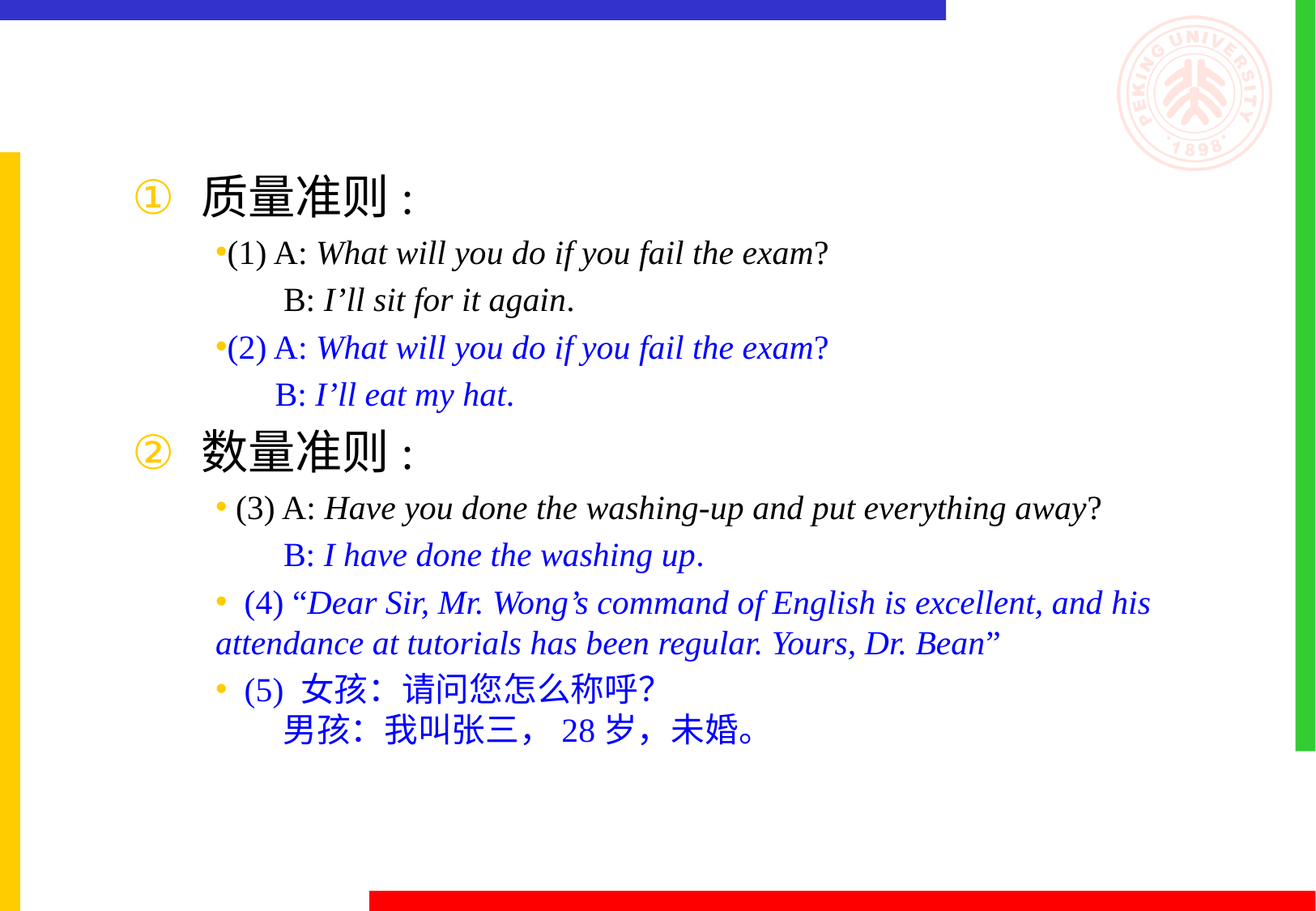

#
质量准则:
(1) A: What will you do if you fail the exam?
        B: I’ll sit for it again.
(2) A: What will you do if you fail the exam?
       B: I’ll eat my hat.
数量准则:
 (3) A: Have you done the washing-up and put everything away?
        B: I have done the washing up.
  (4) “Dear Sir, Mr. Wong’s command of English is excellent, and his     attendance at tutorials has been regular. Yours, Dr. Bean”
  (5) 女孩：请问您怎么称呼？
         男孩：我叫张三，28岁，未婚。